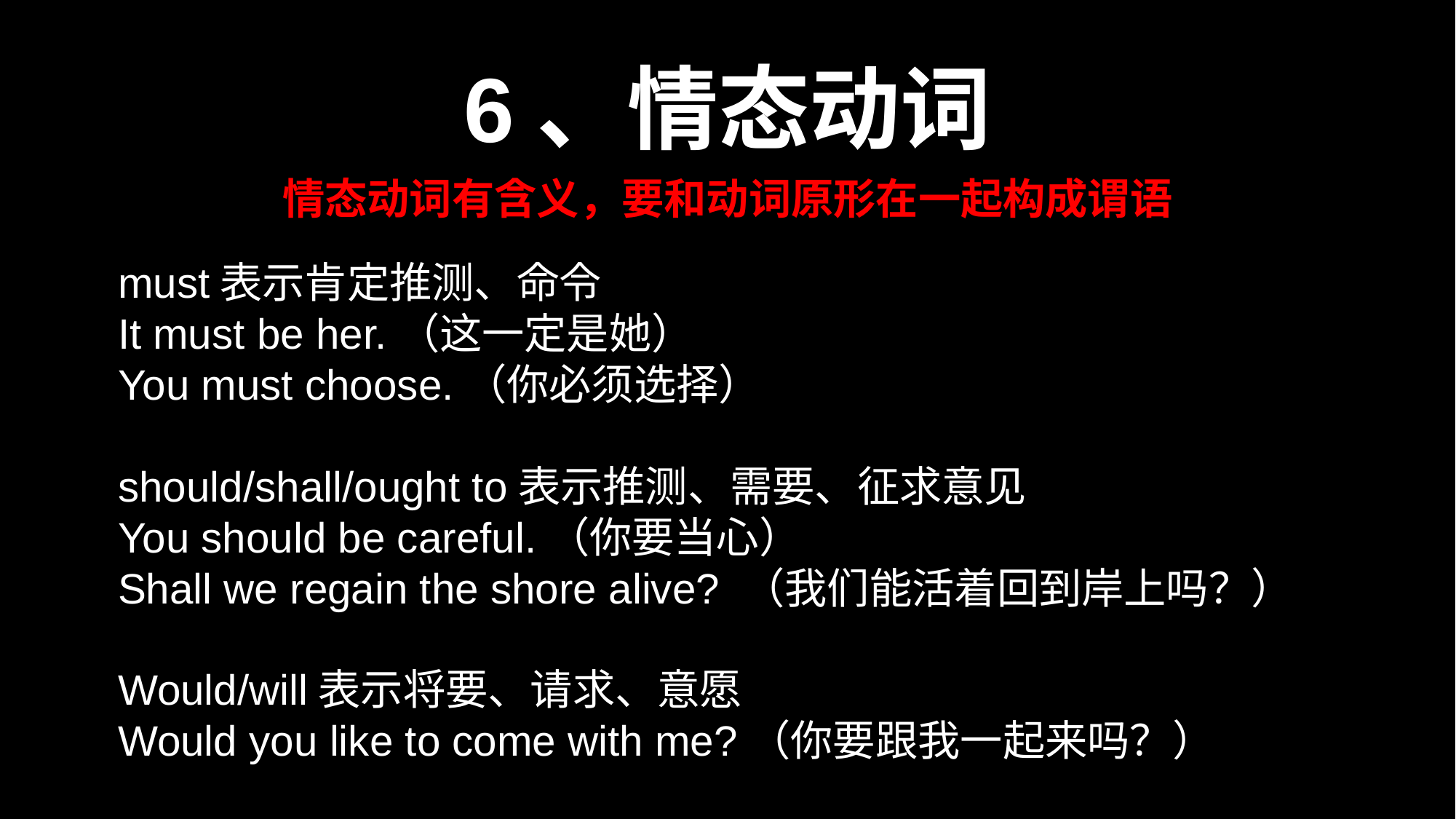

6、情态动词
情态动词有含义，要和动词原形在一起构成谓语
must表示肯定推测、命令
It must be her.（这一定是她）
You must choose.（你必须选择）

should/shall/ought to表示推测、需要、征求意见
You should be careful.（你要当心）
Shall we regain the shore alive? （我们能活着回到岸上吗？）

Would/will表示将要、请求、意愿
Would you like to come with me?（你要跟我一起来吗？）